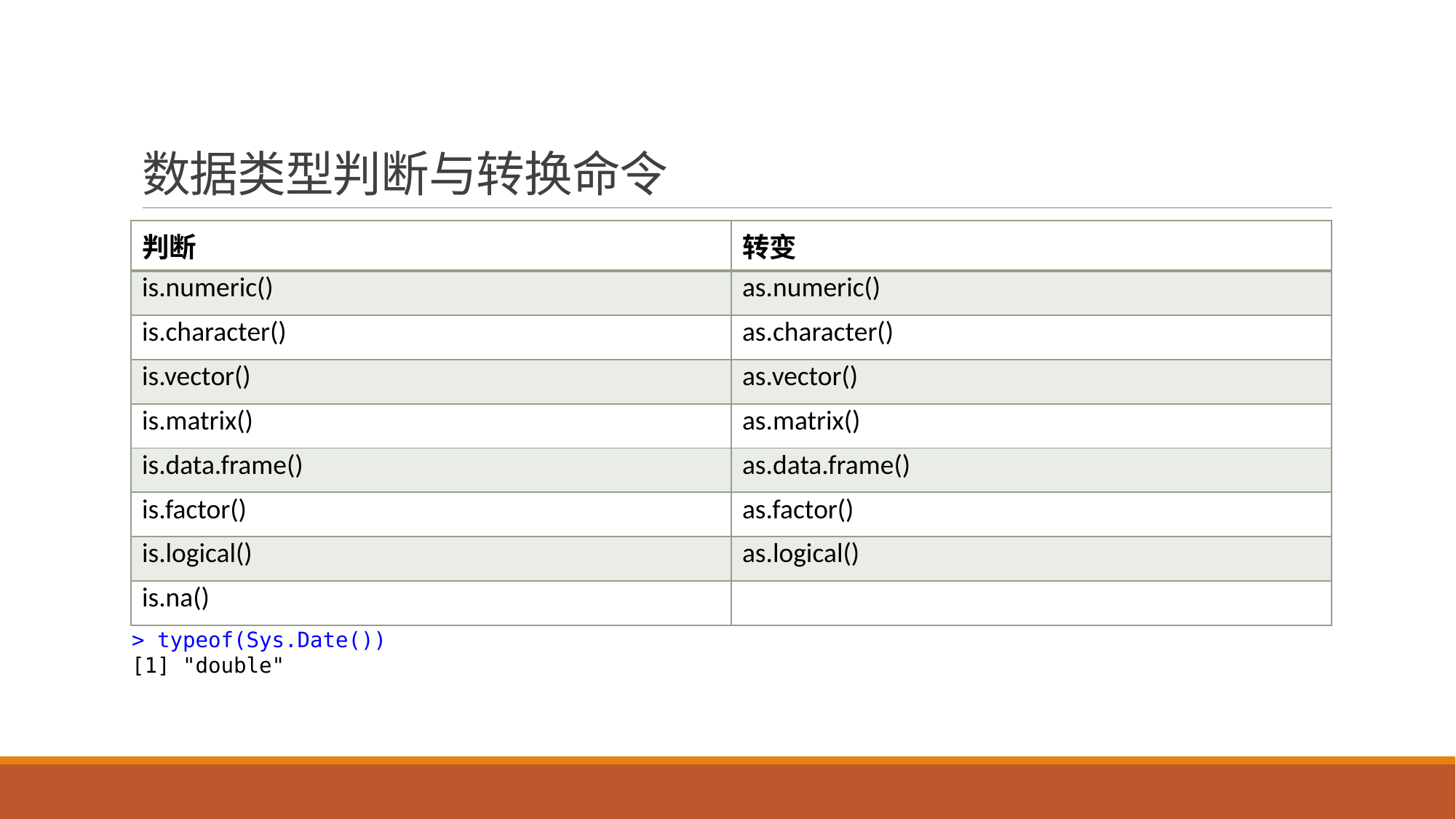

# 数据类型判断与转换命令
| 判断 | 转变 |
| --- | --- |
| is.numeric() | as.numeric() |
| is.character() | as.character() |
| is.vector() | as.vector() |
| is.matrix() | as.matrix() |
| is.data.frame() | as.data.frame() |
| is.factor() | as.factor() |
| is.logical() | as.logical() |
| is.na() |  |
> typeof(Sys.Date())
[1] "double"